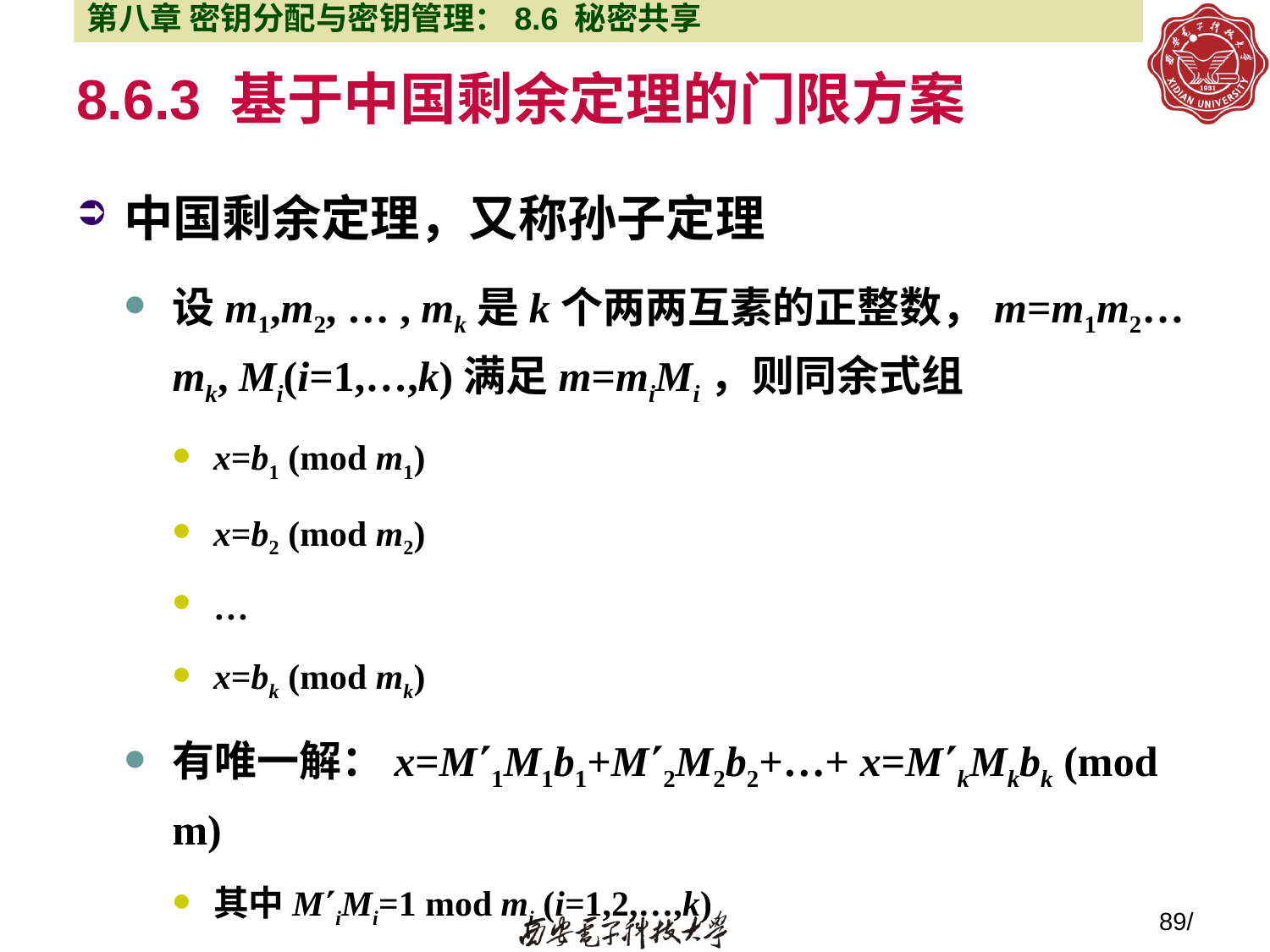

第八章 密钥分配与密钥管理：8.6 秘密共享
# 8.6.3 基于中国剩余定理的门限方案
中国剩余定理，又称孙子定理
设m1,m2, … , mk是k个两两互素的正整数，m=m1m2…mk, Mi(i=1,…,k)满足m=miMi，则同余式组
x=b1 (mod m1)
x=b2 (mod m2)
…
x=bk (mod mk)
有唯一解：x=M′1M1b1+M′2M2b2+…+ x=M′kMkbk (mod m)
其中M′iMi=1 mod mi (i=1,2,…,k)
89/